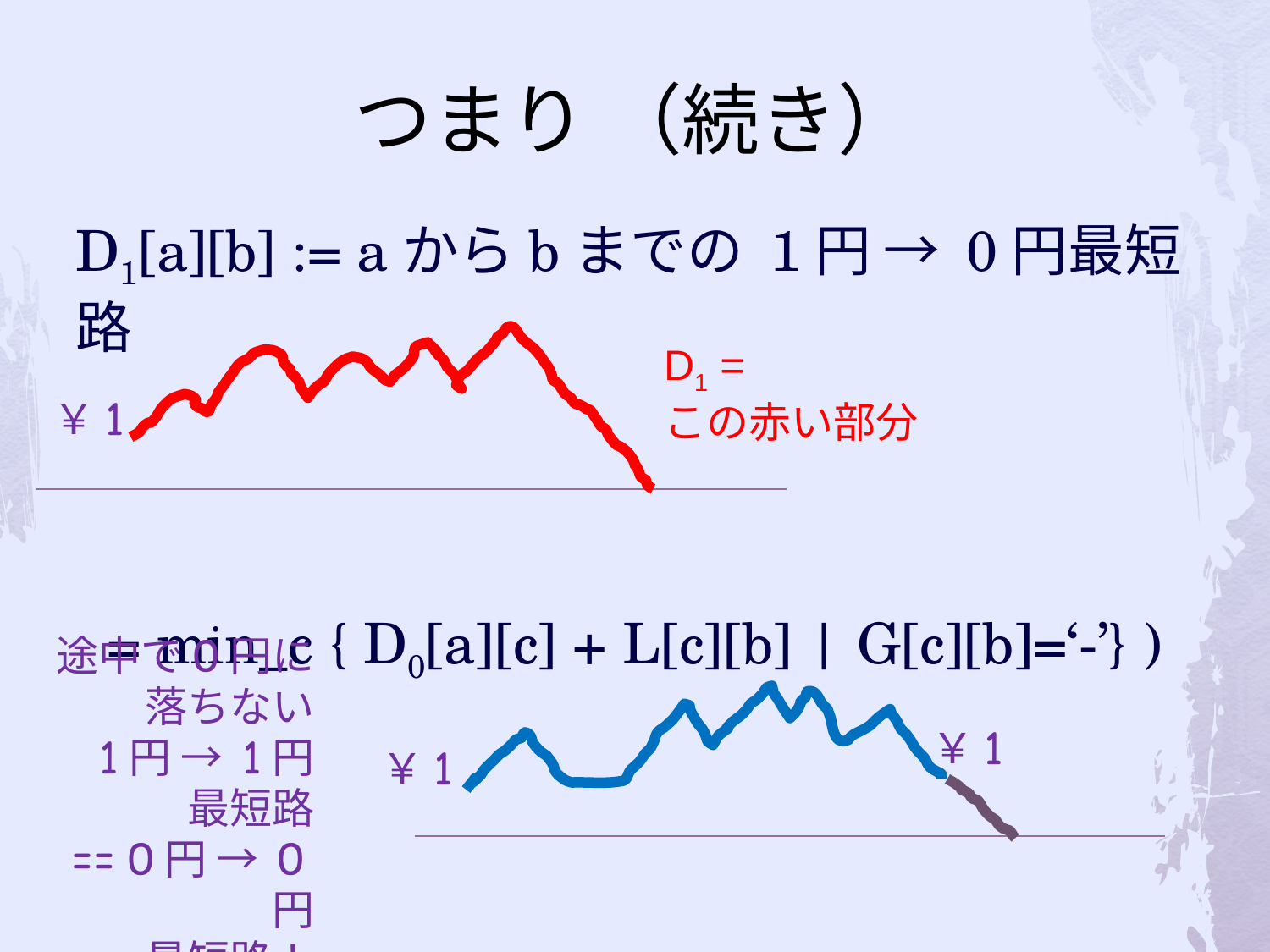

# つまり （続き）
D1[a][b] := aからbまでの 1円 → 0円最短路

  = min_c { D0[a][c] + L[c][b] | G[c][b]=‘-’} )

D1 =
この赤い部分
￥1
途中で0円に
落ちない
1円 → 1円
最短路
== 0円 → 0円
最短路！

￥1
￥1